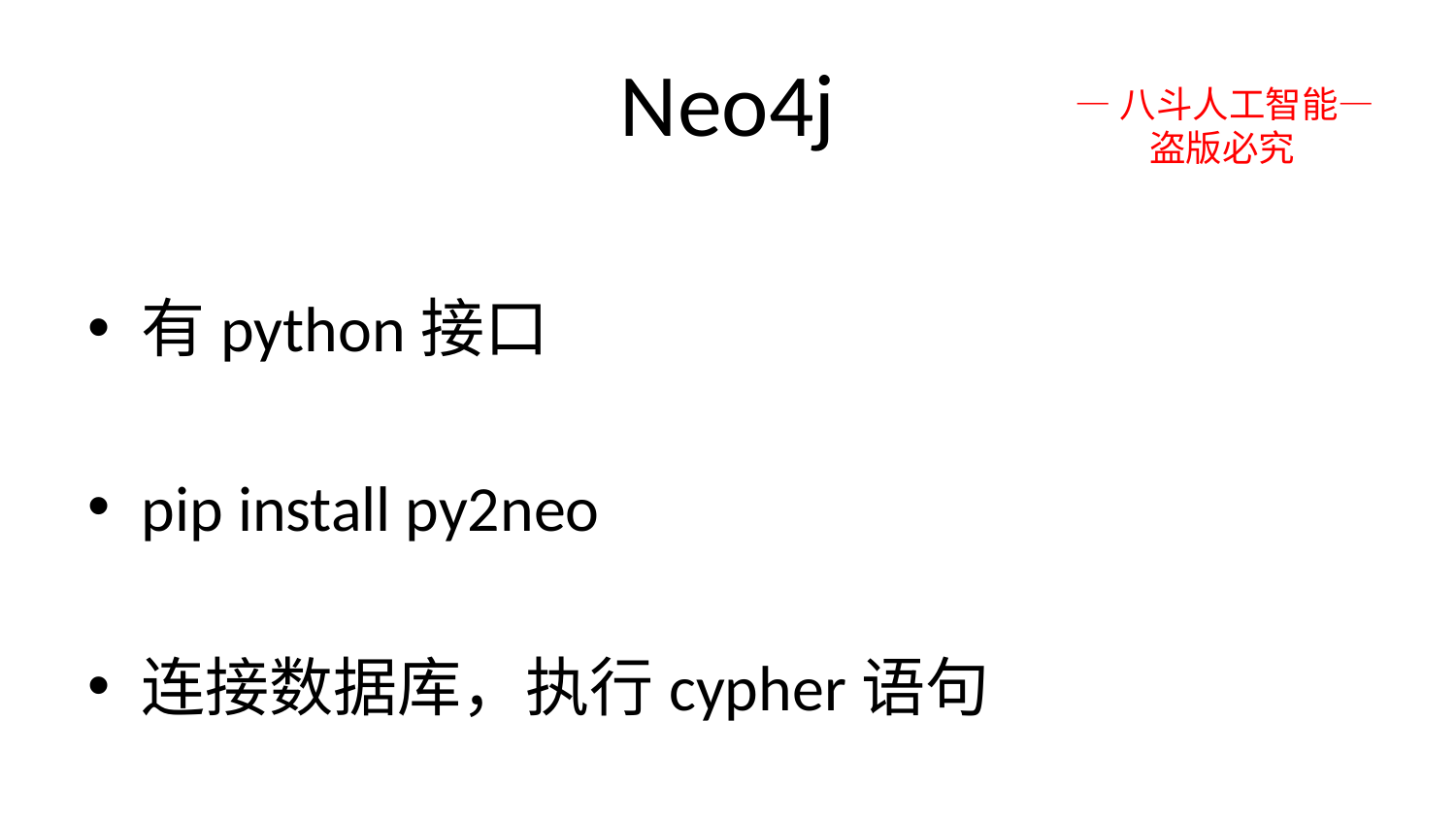

# Neo4j
—八斗人工智能—
        盗版必究

有python接口

pip install py2neo

连接数据库，执行cypher语句